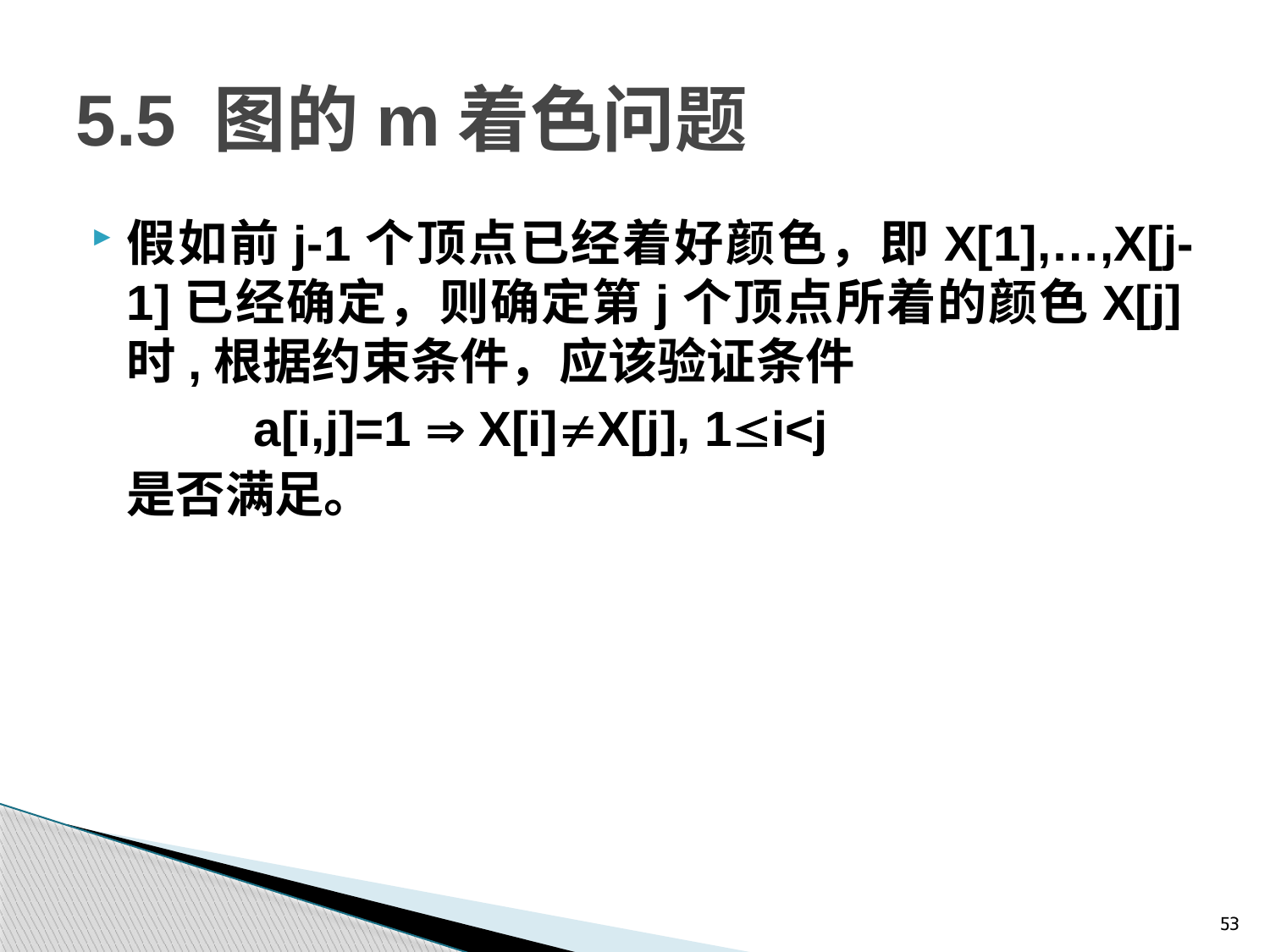

# 5.5 图的m着色问题
假如前j-1个顶点已经着好颜色，即X[1],…,X[j-1]已经确定，则确定第j个顶点所着的颜色X[j]时,根据约束条件，应该验证条件
		a[i,j]=1 ⇒ X[i]≠X[j], 1≤i<j
	是否满足。
53